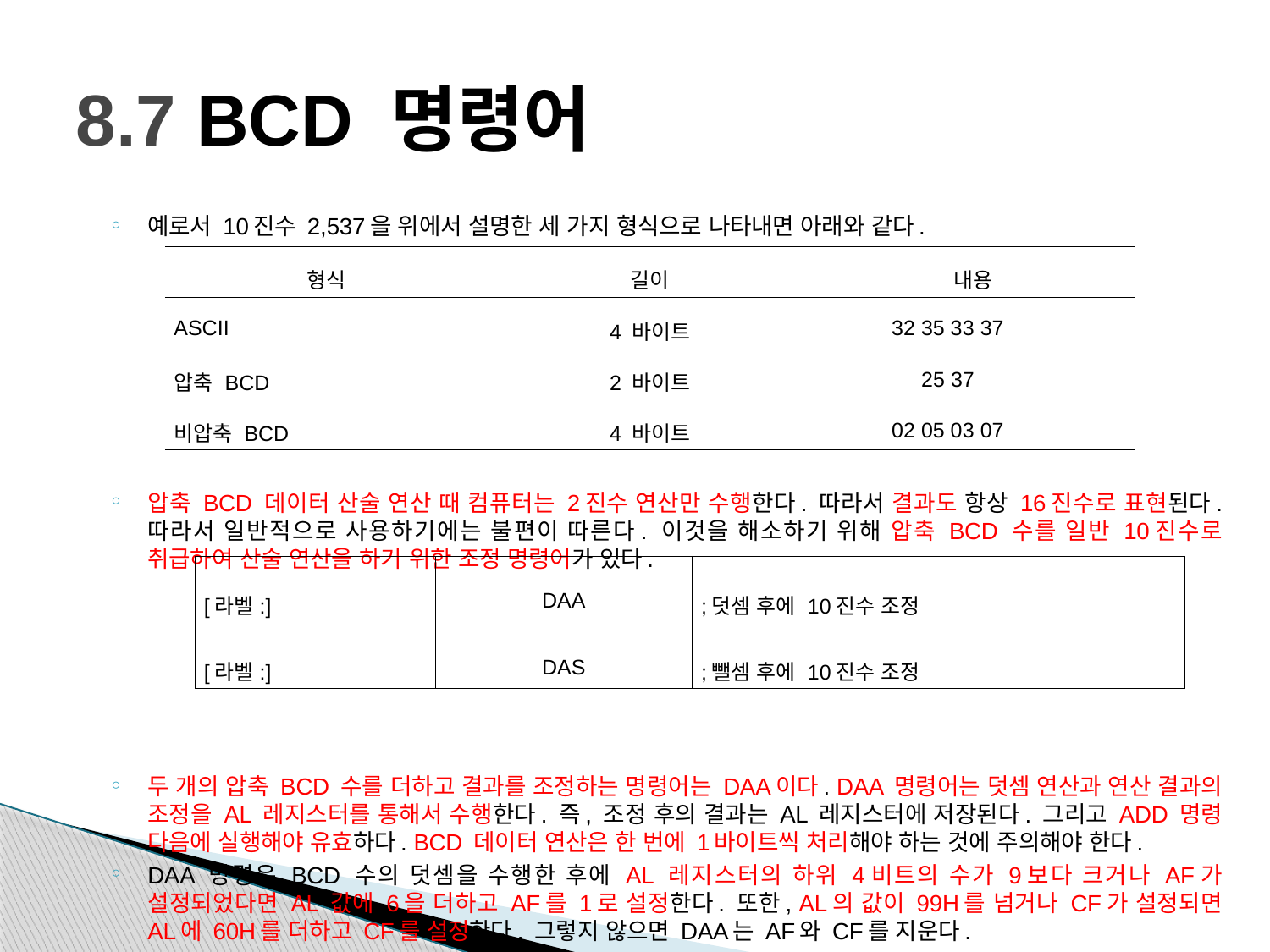

# 8.7 BCD 명령어
예로서 10진수 2,537을 위에서 설명한 세 가지 형식으로 나타내면 아래와 같다.

압축 BCD 데이터 산술 연산 때 컴퓨터는 2진수 연산만 수행한다. 따라서 결과도 항상 16진수로 표현된다. 따라서 일반적으로 사용하기에는 불편이 따른다. 이것을 해소하기 위해 압축 BCD 수를 일반 10진수로 취급하여 산술 연산을 하기 위한 조정 명령어가 있다.

두 개의 압축 BCD 수를 더하고 결과를 조정하는 명령어는 DAA이다. DAA 명령어는 덧셈 연산과 연산 결과의 조정을 AL 레지스터를 통해서 수행한다. 즉, 조정 후의 결과는 AL 레지스터에 저장된다. 그리고 ADD 명령 다음에 실행해야 유효하다. BCD 데이터 연산은 한 번에 1바이트씩 처리해야 하는 것에 주의해야 한다.
DAA 명령은 BCD 수의 덧셈을 수행한 후에 AL 레지스터의 하위 4비트의 수가 9보다 크거나 AF가 설정되었다면 AL 값에 6을 더하고 AF를 1로 설정한다. 또한, AL의 값이 99H를 넘거나 CF가 설정되면 AL에 60H를 더하고 CF를 설정한다. 그렇지 않으면 DAA는 AF와 CF를 지운다.
| 형식 | 길이 | 내용 |
| --- | --- | --- |
| ASCII | 4 바이트 | 32 35 33 37 |
| 압축 BCD | 2 바이트 | 25 37 |
| 비압축 BCD | 4 바이트 | 02 05 03 07 |
| [라벨:] | DAA | ;덧셈 후에 10진수 조정 |
| --- | --- | --- |
| [라벨:] | DAS | ;뺄셈 후에 10진수 조정 |